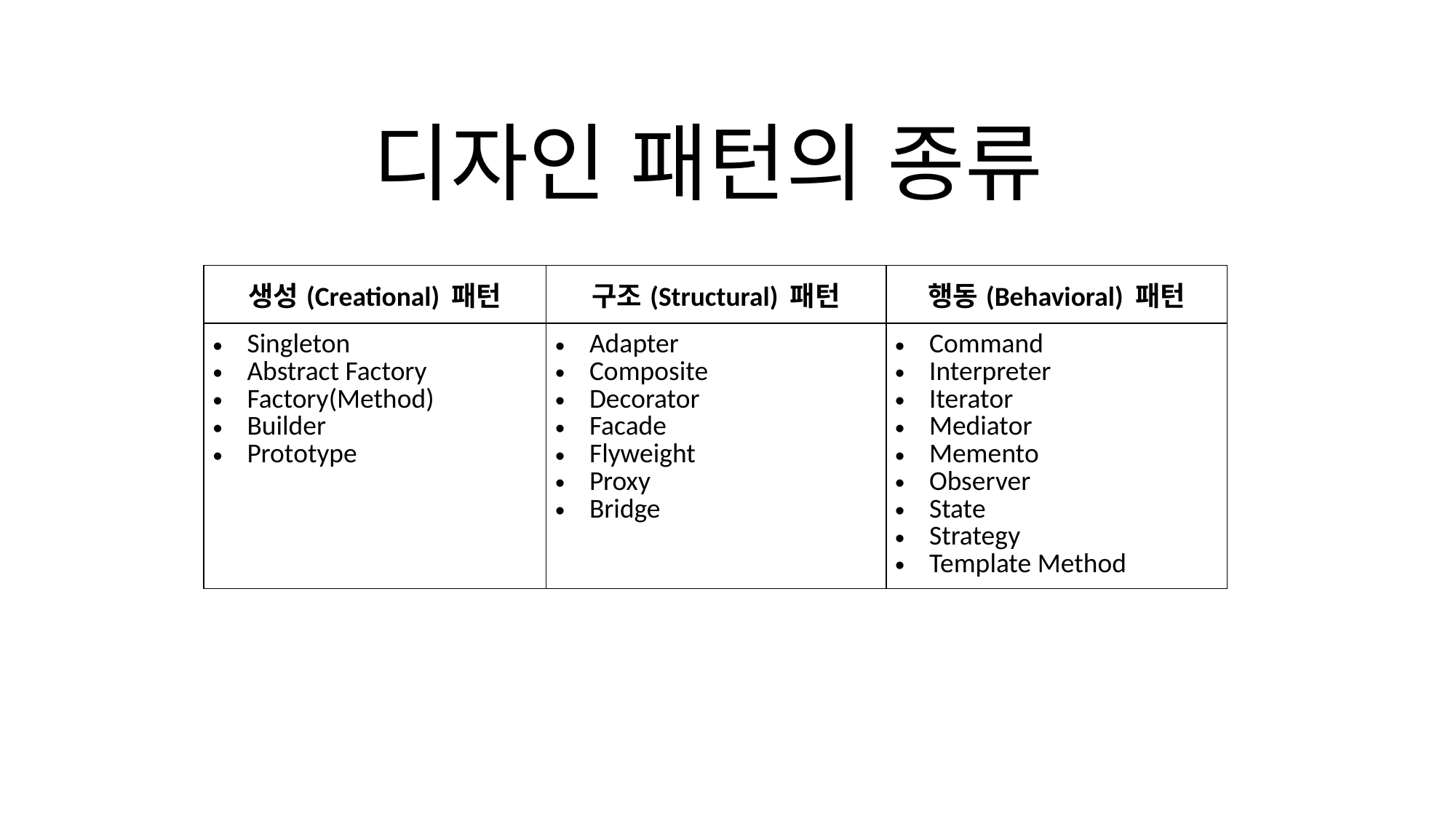

디자인 패턴의 종류

| 생성(Creational) 패턴 | 구조(Structural) 패턴 | 행동(Behavioral) 패턴 |
| --- | --- | --- |
| Singleton Abstract Factory Factory(Method) Builder Prototype | Adapter Composite Decorator Facade Flyweight Proxy Bridge | Command Interpreter Iterator Mediator Memento Observer State Strategy Template Method |